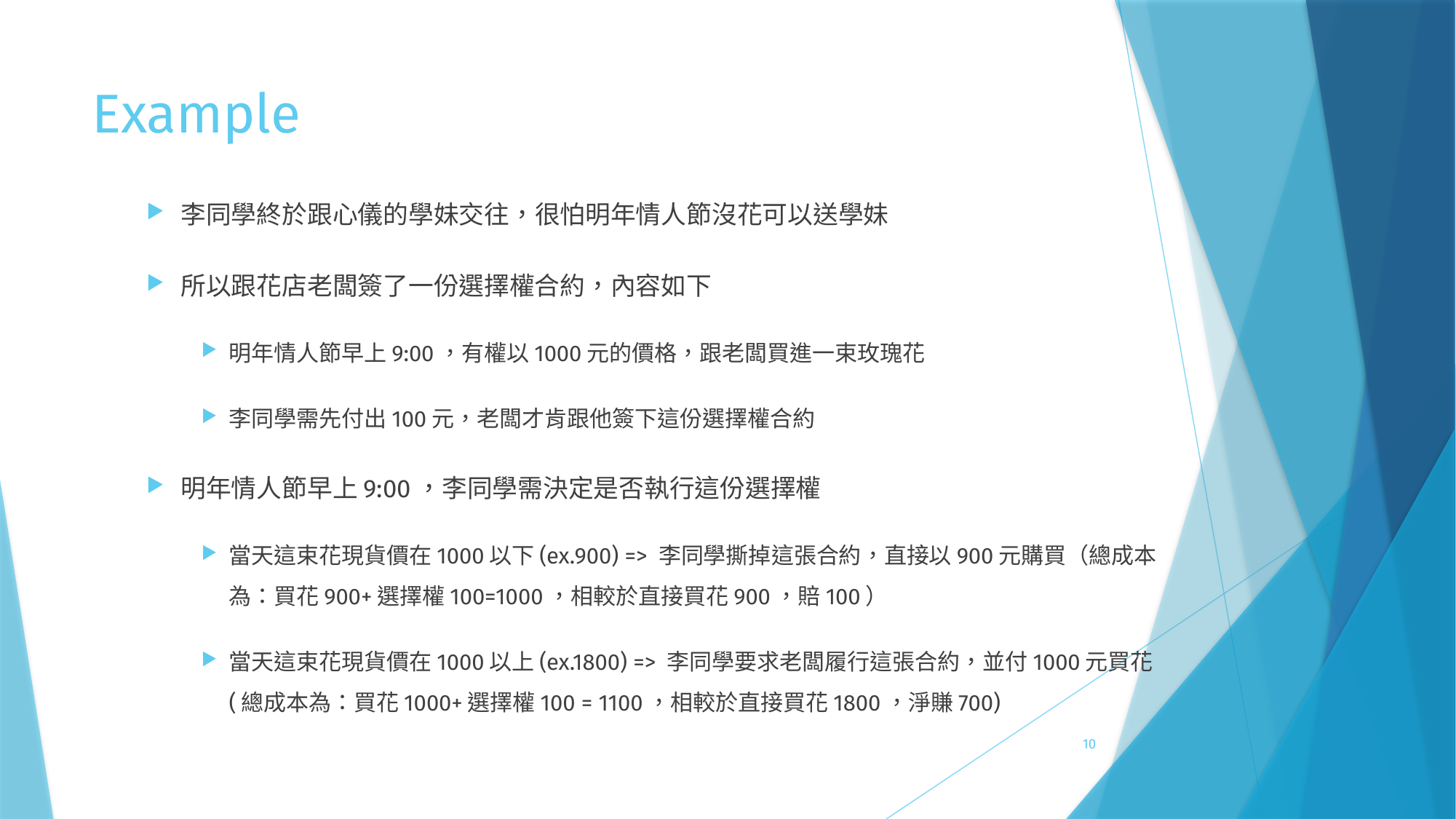

# Example
李同學終於跟心儀的學妹交往，很怕明年情人節沒花可以送學妹
所以跟花店老闆簽了一份選擇權合約，內容如下
明年情人節早上9:00，有權以1000元的價格，跟老闆買進一束玫瑰花
李同學需先付出100元，老闆才肯跟他簽下這份選擇權合約
明年情人節早上9:00，李同學需決定是否執行這份選擇權
當天這束花現貨價在1000以下(ex.900) => 李同學撕掉這張合約，直接以900元購買（總成本為：買花900+選擇權100=1000，相較於直接買花900，賠100）
當天這束花現貨價在1000以上(ex.1800) => 李同學要求老闆履行這張合約，並付1000元買花 (總成本為：買花1000+選擇權100 = 1100，相較於直接買花1800，淨賺700)
10